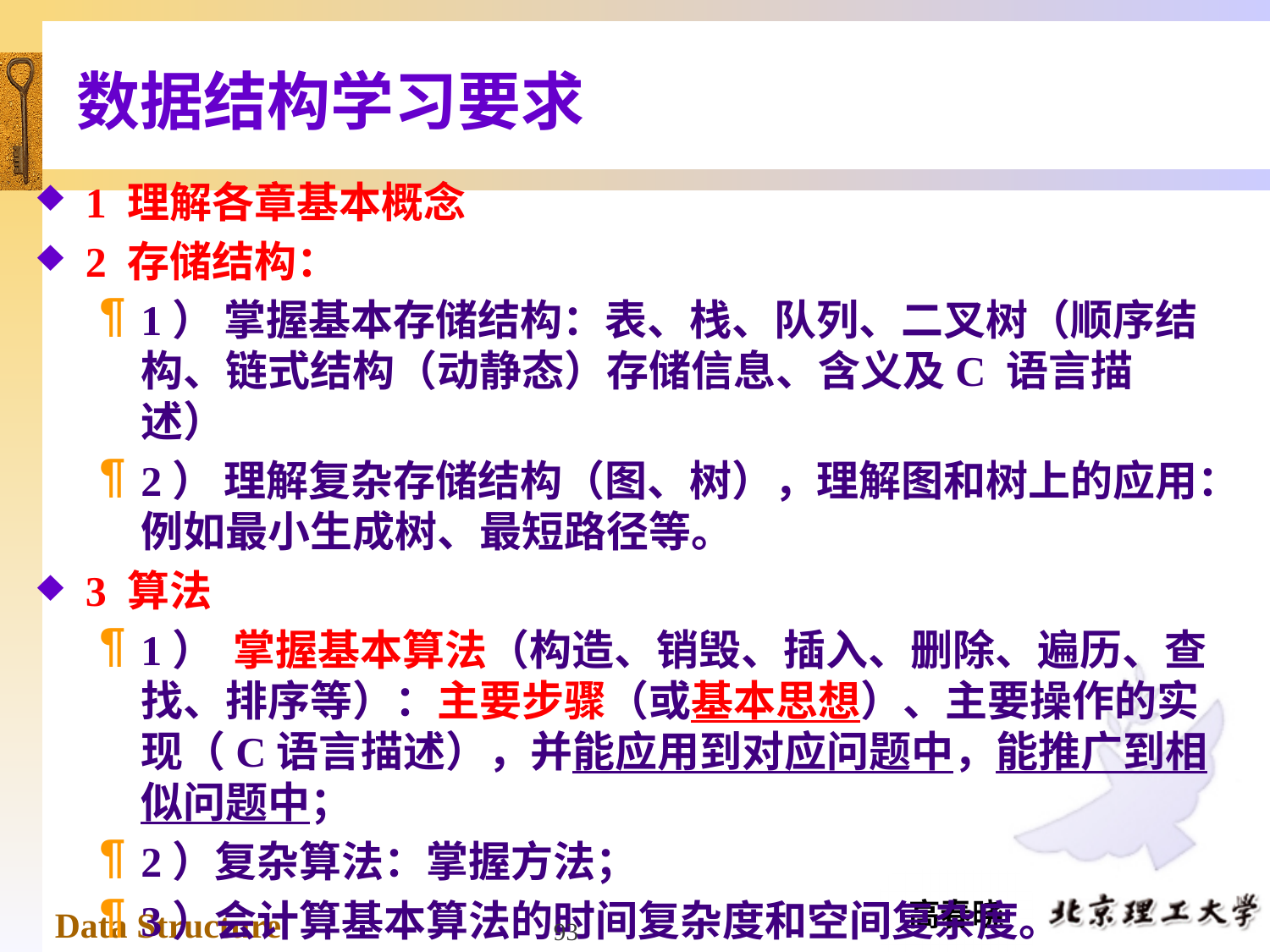

# 数据结构学习要求
1 理解各章基本概念
2 存储结构：
1） 掌握基本存储结构：表、栈、队列、二叉树（顺序结构、链式结构（动静态）存储信息、含义及C 语言描述）
2） 理解复杂存储结构（图、树），理解图和树上的应用：例如最小生成树、最短路径等。
3 算法
1）  掌握基本算法（构造、销毁、插入、删除、遍历、查找、排序等）：主要步骤（或基本思想）、主要操作的实现（C语言描述），并能应用到对应问题中，能推广到相似问题中；
2）复杂算法：掌握方法；
3）会计算基本算法的时间复杂度和空间复杂度。
93